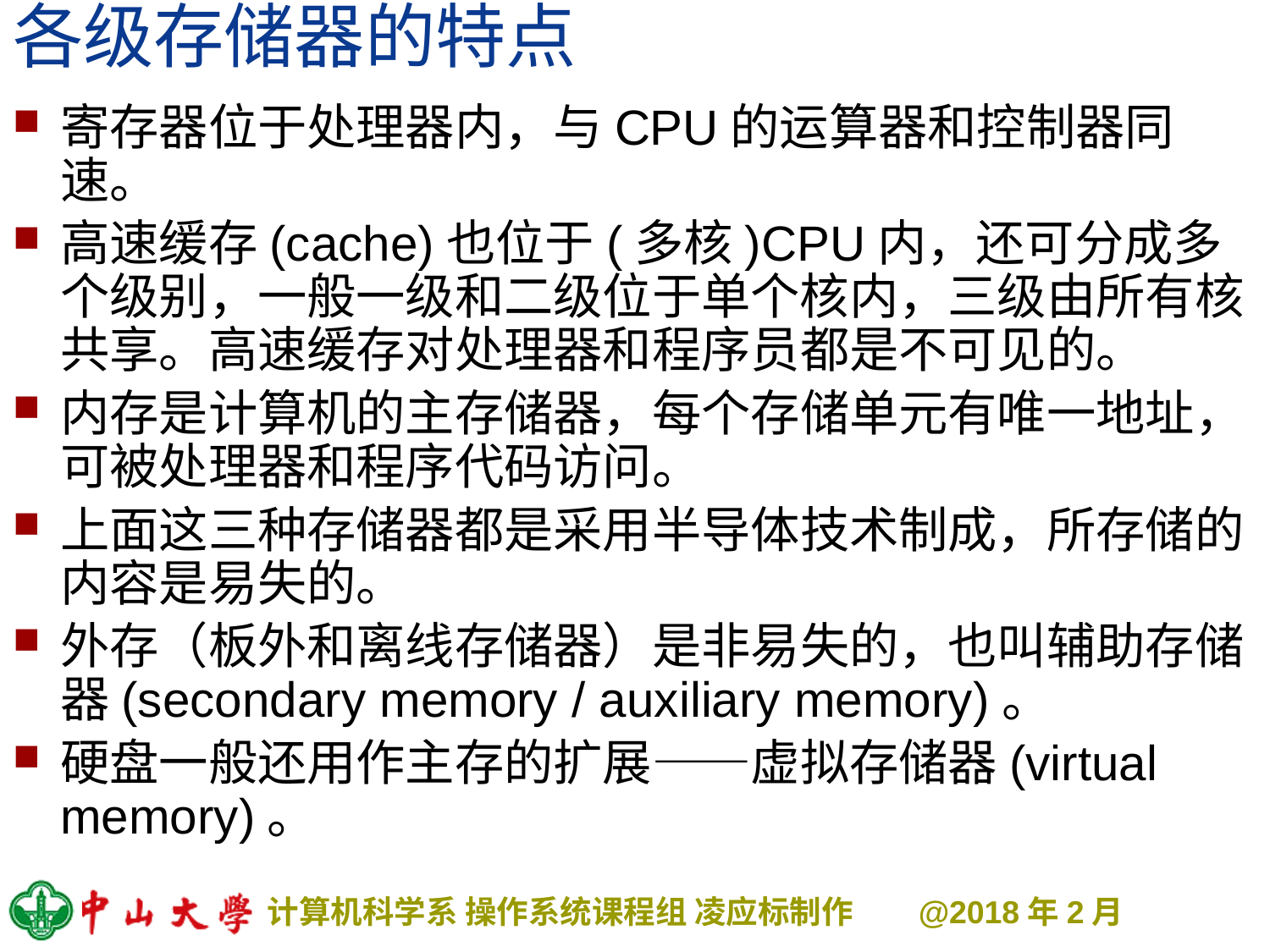

# 各级存储器的特点
寄存器位于处理器内，与CPU的运算器和控制器同速。
高速缓存(cache)也位于(多核)CPU内，还可分成多个级别，一般一级和二级位于单个核内，三级由所有核共享。高速缓存对处理器和程序员都是不可见的。
内存是计算机的主存储器，每个存储单元有唯一地址，可被处理器和程序代码访问。
上面这三种存储器都是采用半导体技术制成，所存储的内容是易失的。
外存（板外和离线存储器）是非易失的，也叫辅助存储器(secondary memory / auxiliary memory)。
硬盘一般还用作主存的扩展——虚拟存储器(virtual memory)。